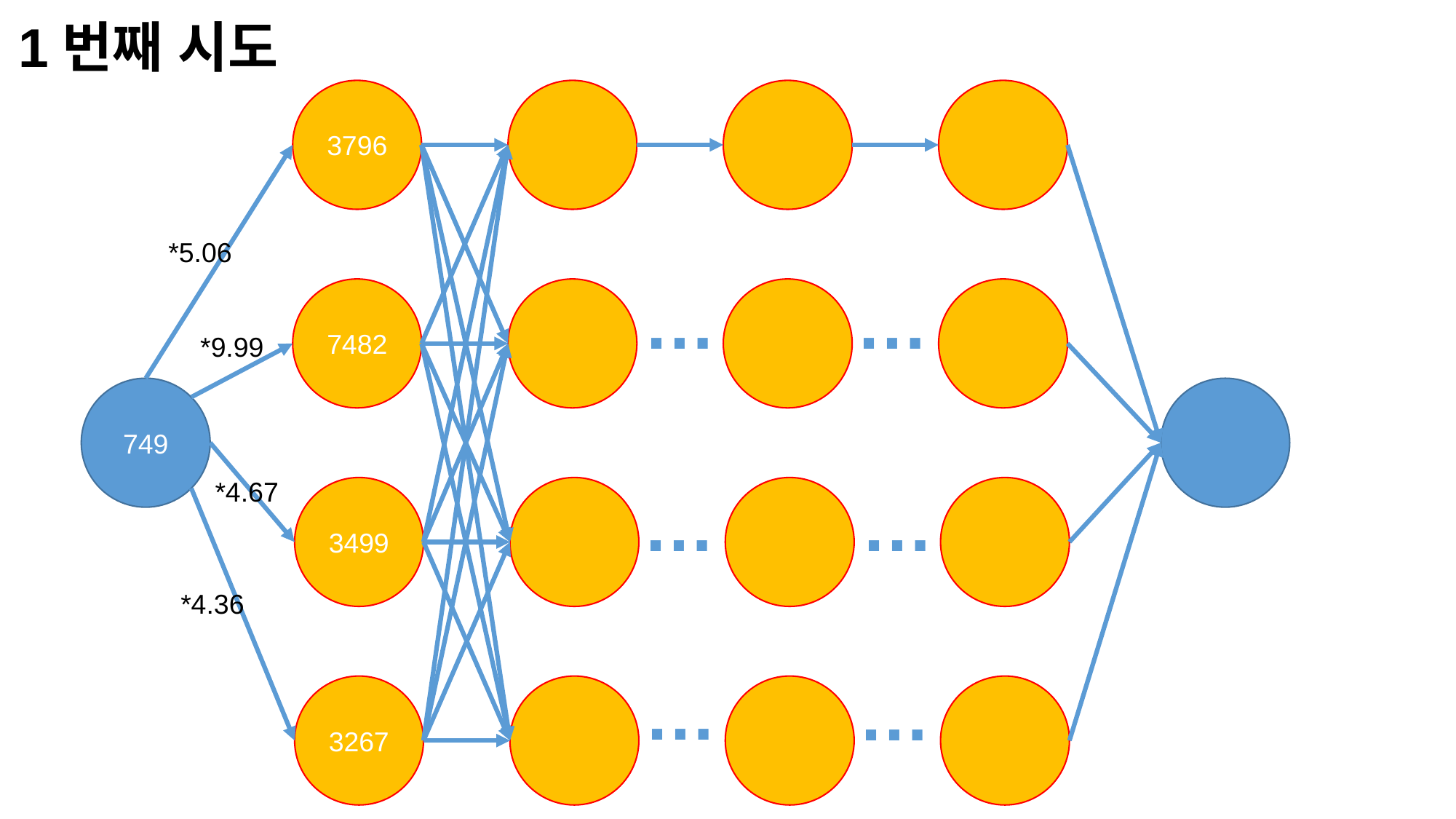

1번째 시도
3796

*5.06
…
…
7482

*9.99
749

*4.67
…
…
3499

*4.36
…
…
3267